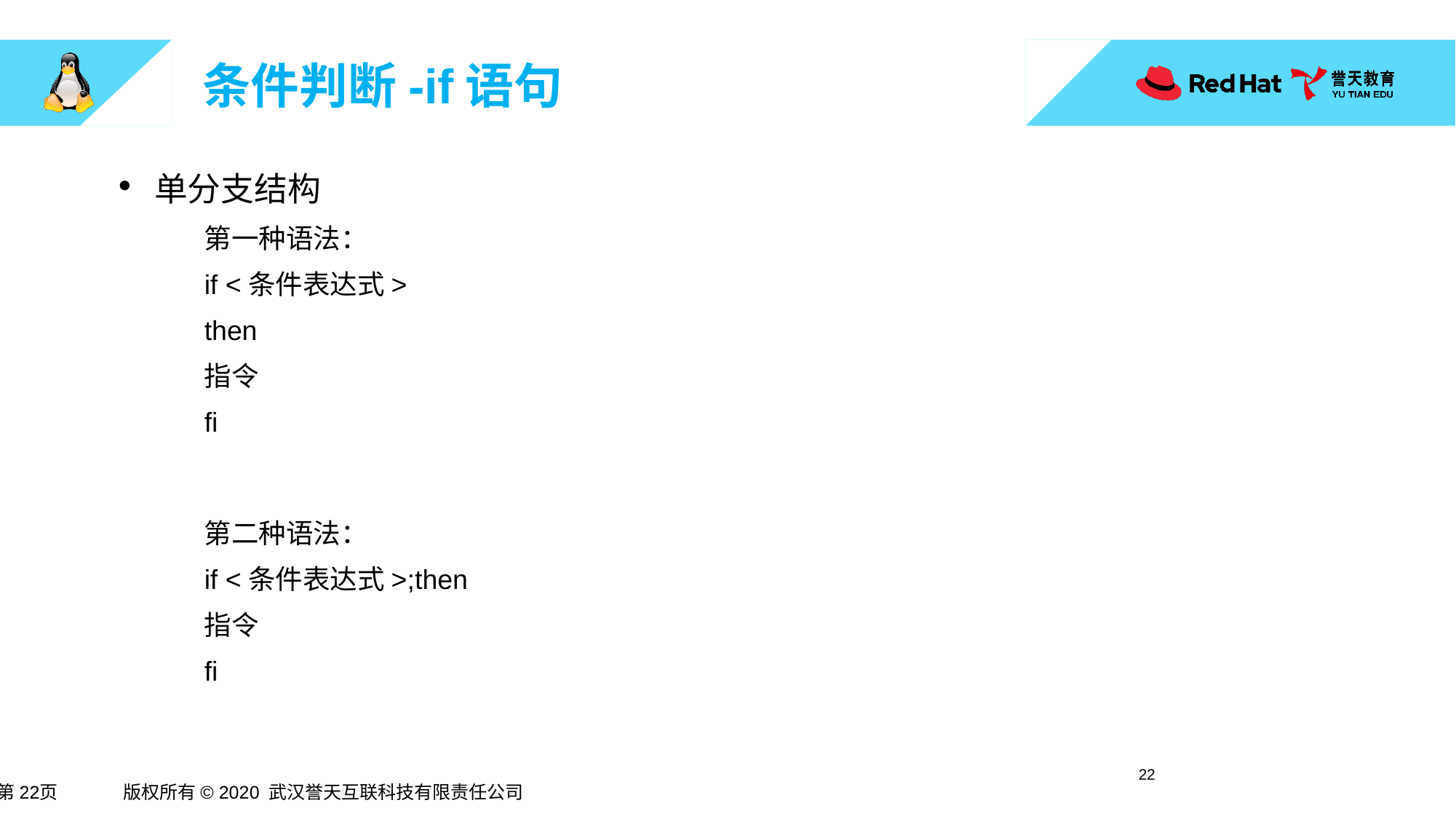

# 条件判断-if语句
单分支结构
第一种语法：
if <条件表达式>
then
指令
fi

第二种语法：
if <条件表达式>;then
指令
fi
22